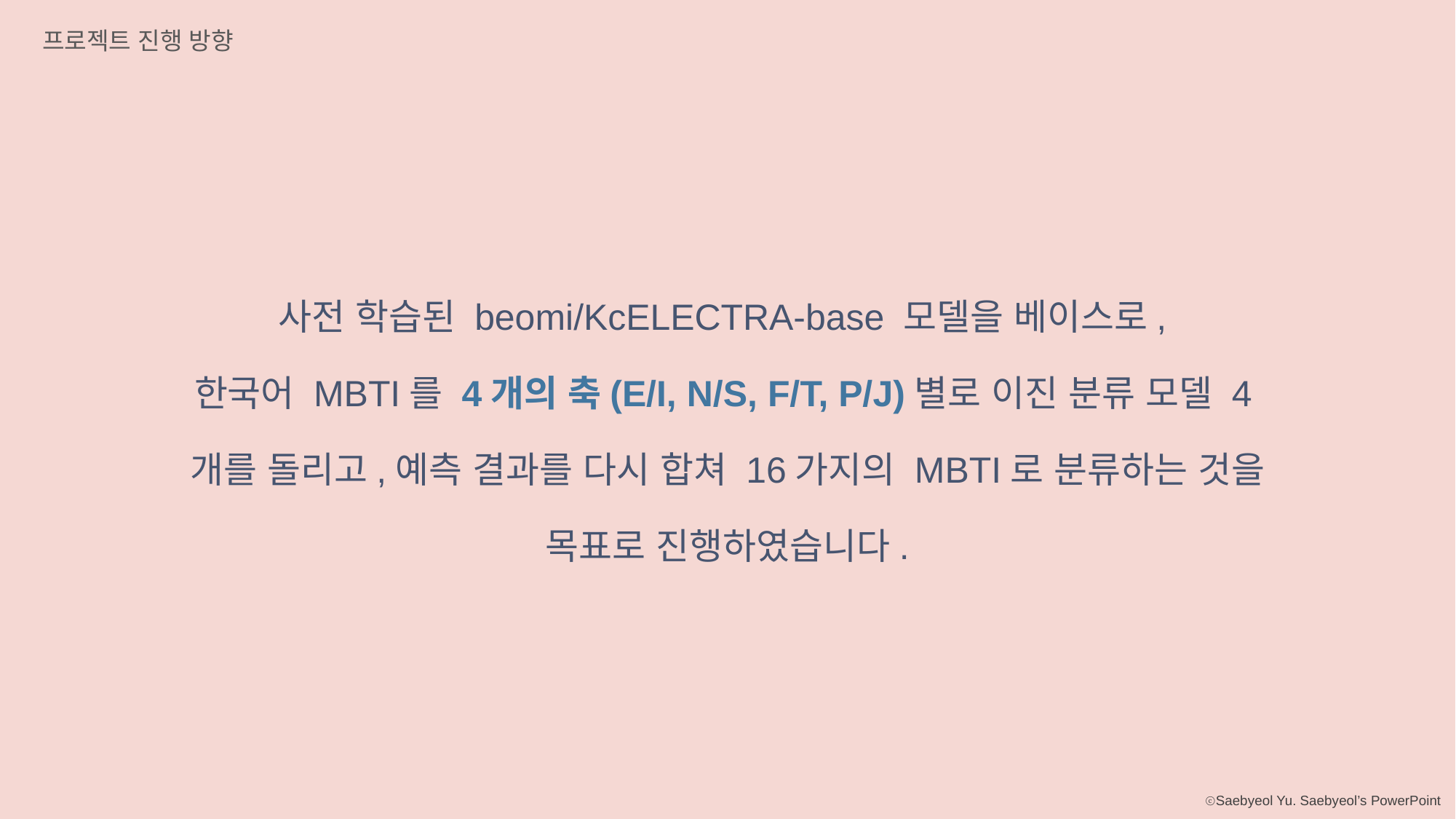

프로젝트 진행 방향
사전 학습된 beomi/KcELECTRA-base 모델을 베이스로,
한국어 MBTI를 4개의 축(E/I, N/S, F/T, P/J)별로 이진 분류 모델 4개를 돌리고,예측 결과를 다시 합쳐 16가지의 MBTI로 분류하는 것을 목표로 진행하였습니다.